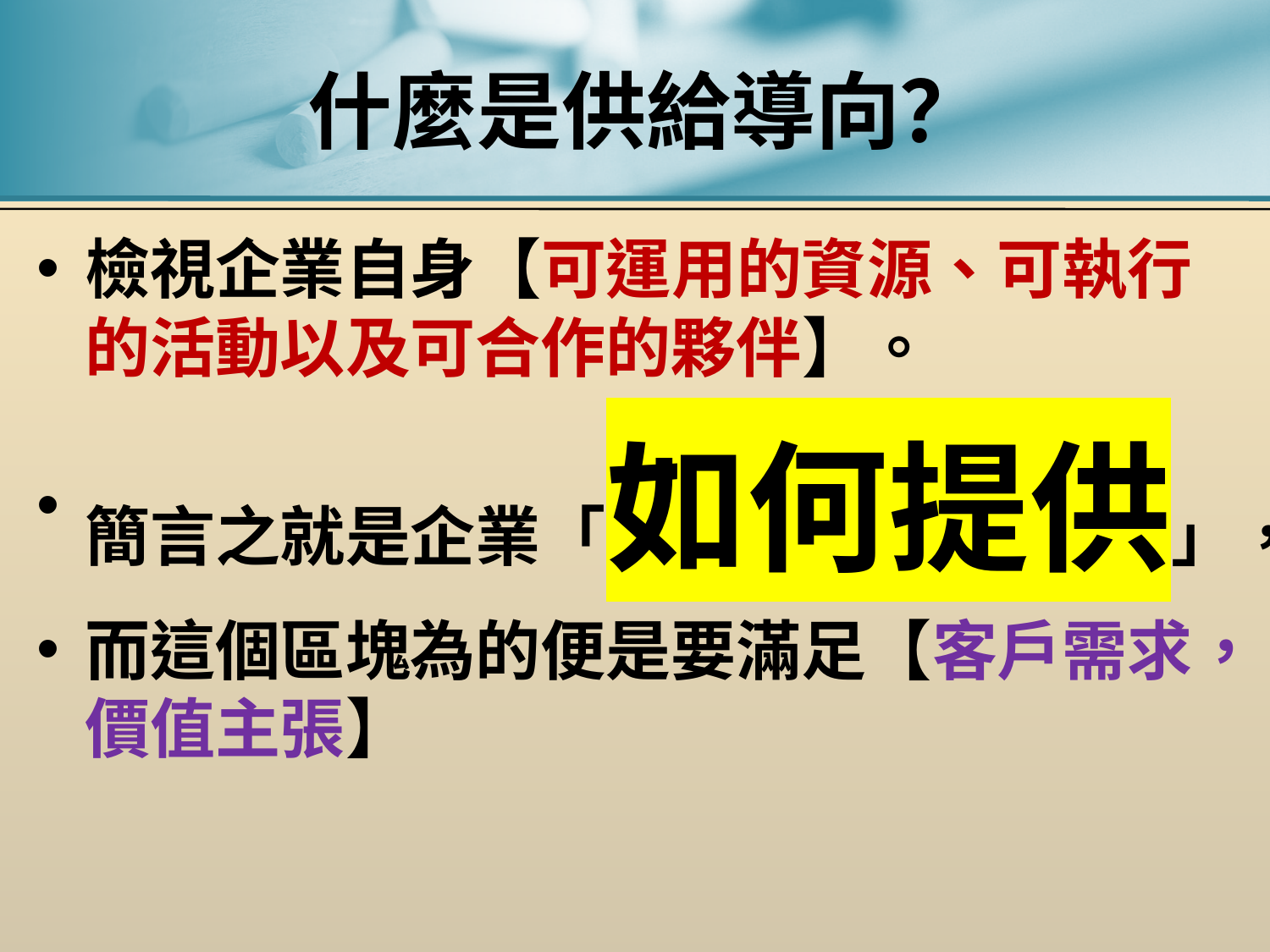

# 什麼是供給導向？
檢視企業自身【可運用的資源、可執行的活動以及可合作的夥伴】。
簡言之就是企業「如何提供」，
而這個區塊為的便是要滿足【客戶需求，價值主張】